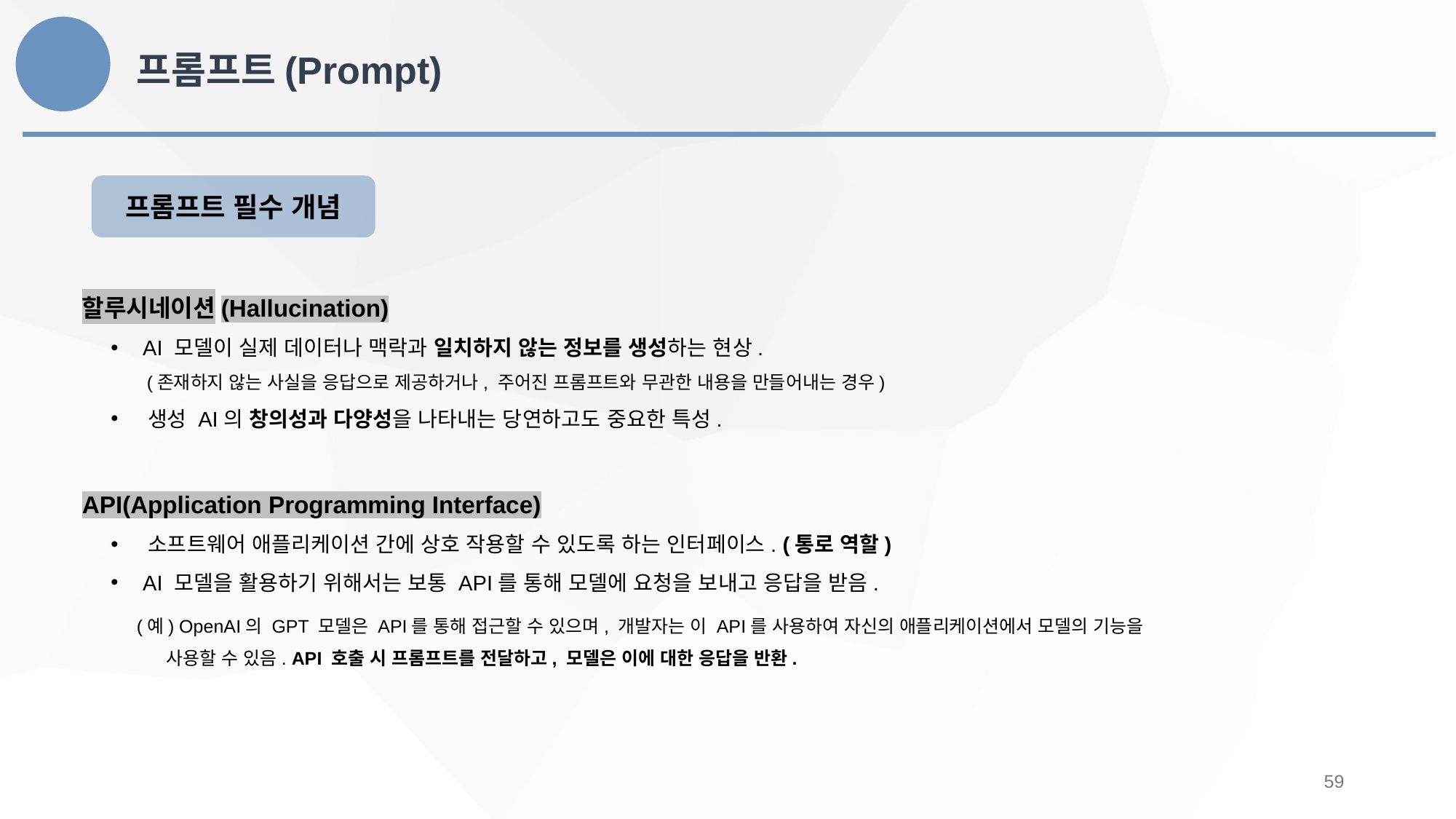

프롬프트(Prompt)
프롬프트 필수 개념
할루시네이션(Hallucination)
 AI 모델이 실제 데이터나 맥락과 일치하지 않는 정보를 생성하는 현상.
  (존재하지 않는 사실을 응답으로 제공하거나, 주어진 프롬프트와 무관한 내용을 만들어내는 경우)
 생성 AI의 창의성과 다양성을 나타내는 당연하고도 중요한 특성.

API(Application Programming Interface)
 소프트웨어 애플리케이션 간에 상호 작용할 수 있도록 하는 인터페이스. (통로 역할)
 AI 모델을 활용하기 위해서는 보통 API를 통해 모델에 요청을 보내고 응답을 받음.

(예) OpenAI의 GPT 모델은 API를 통해 접근할 수 있으며, 개발자는 이 API를 사용하여 자신의 애플리케이션에서 모델의 기능을
     사용할 수 있음. API 호출 시 프롬프트를 전달하고, 모델은 이에 대한 응답을 반환.
59